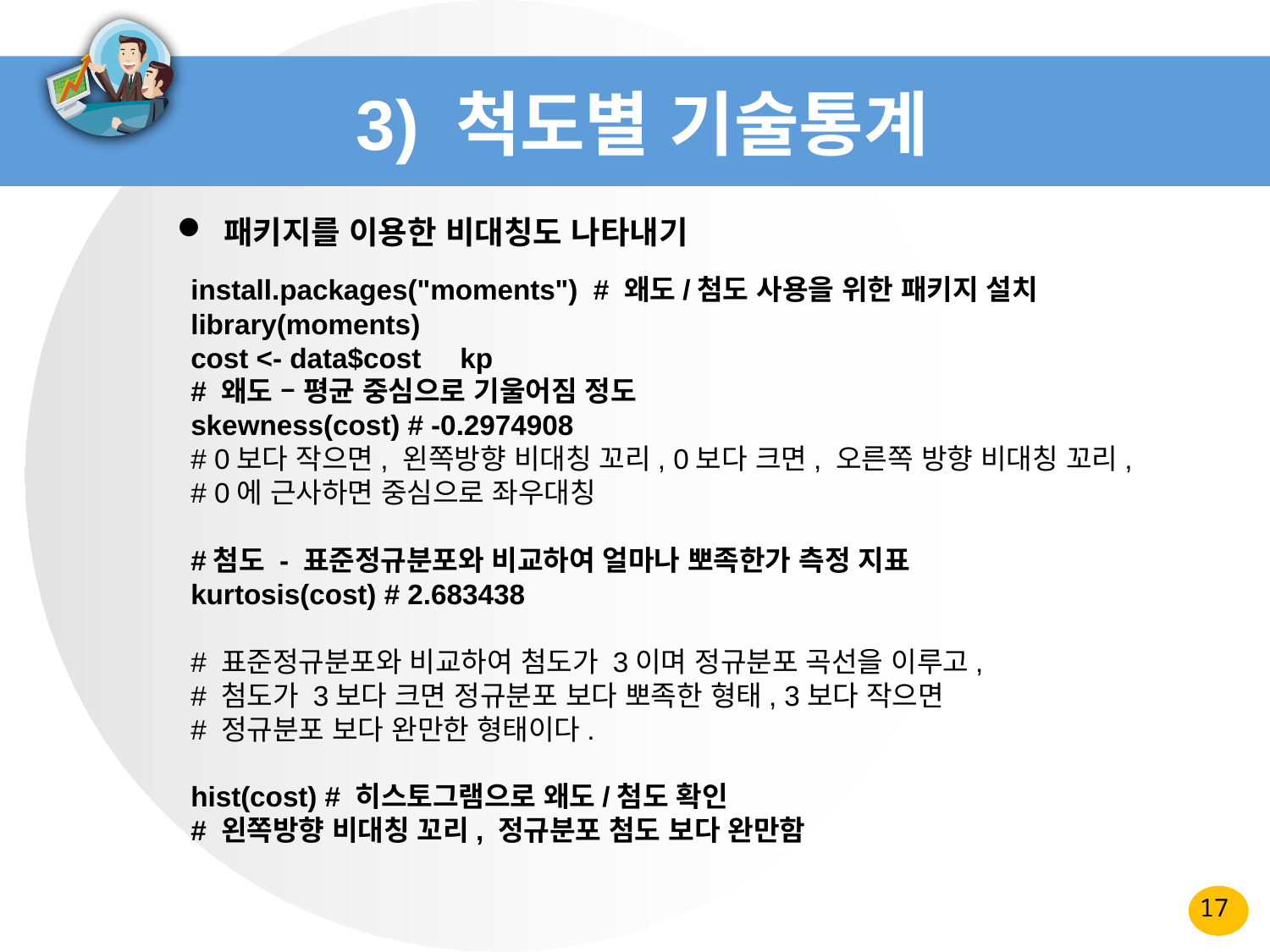

# 3) 척도별 기술통계
 패키지를 이용한 비대칭도 나타내기
install.packages("moments")  # 왜도/첨도 사용을 위한 패키지 설치
library(moments)
cost <- data$cost     kp
# 왜도 – 평균 중심으로 기울어짐 정도
skewness(cost) # -0.2974908
# 0보다 작으면, 왼쪽방향 비대칭 꼬리, 0보다 크면, 오른쪽 방향 비대칭 꼬리,
# 0에 근사하면 중심으로 좌우대칭

#첨도 - 표준정규분포와 비교하여 얼마나 뽀족한가 측정 지표
kurtosis(cost) # 2.683438

# 표준정규분포와 비교하여 첨도가 3이며 정규분포 곡선을 이루고,
# 첨도가 3보다 크면 정규분포 보다 뽀족한 형태, 3보다 작으면
# 정규분포 보다 완만한 형태이다.

hist(cost) # 히스토그램으로 왜도/첨도 확인
# 왼쪽방향 비대칭 꼬리, 정규분포 첨도 보다 완만함
17